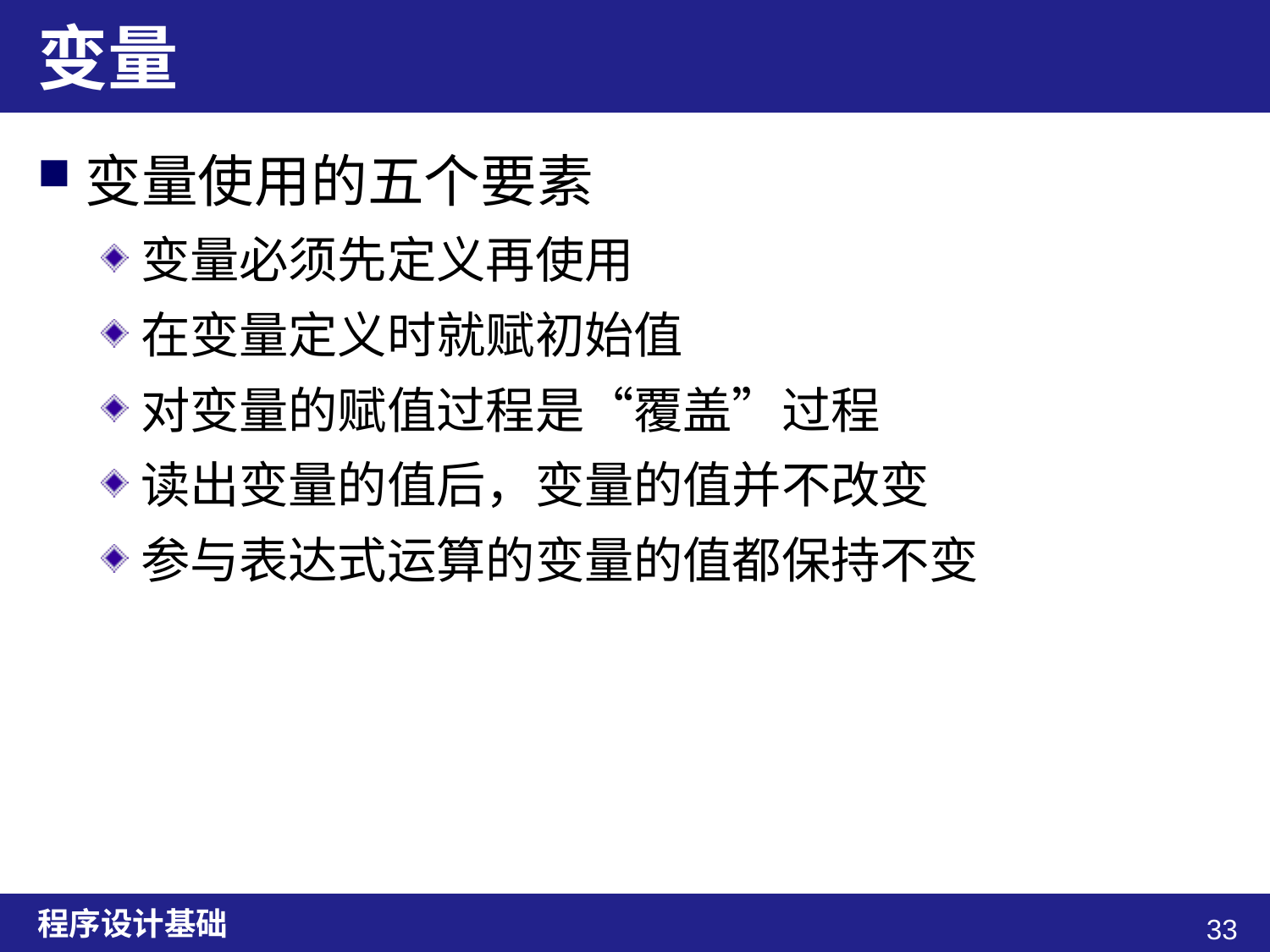

# 变量
变量使用的五个要素
变量必须先定义再使用
在变量定义时就赋初始值
对变量的赋值过程是“覆盖”过程
读出变量的值后，变量的值并不改变
参与表达式运算的变量的值都保持不变